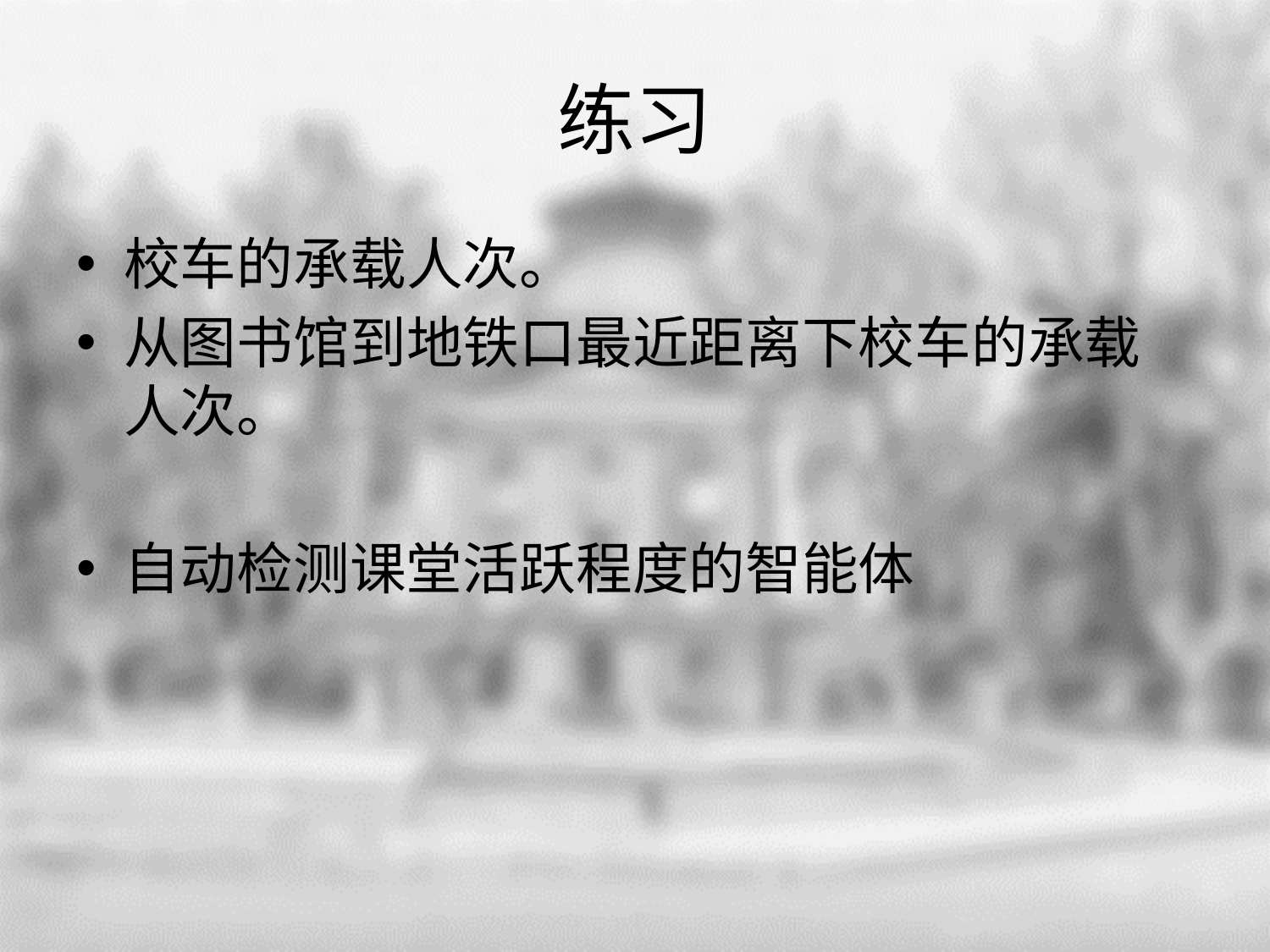

# 练习
校车的承载人次。
从图书馆到地铁口最近距离下校车的承载人次。

自动检测课堂活跃程度的智能体